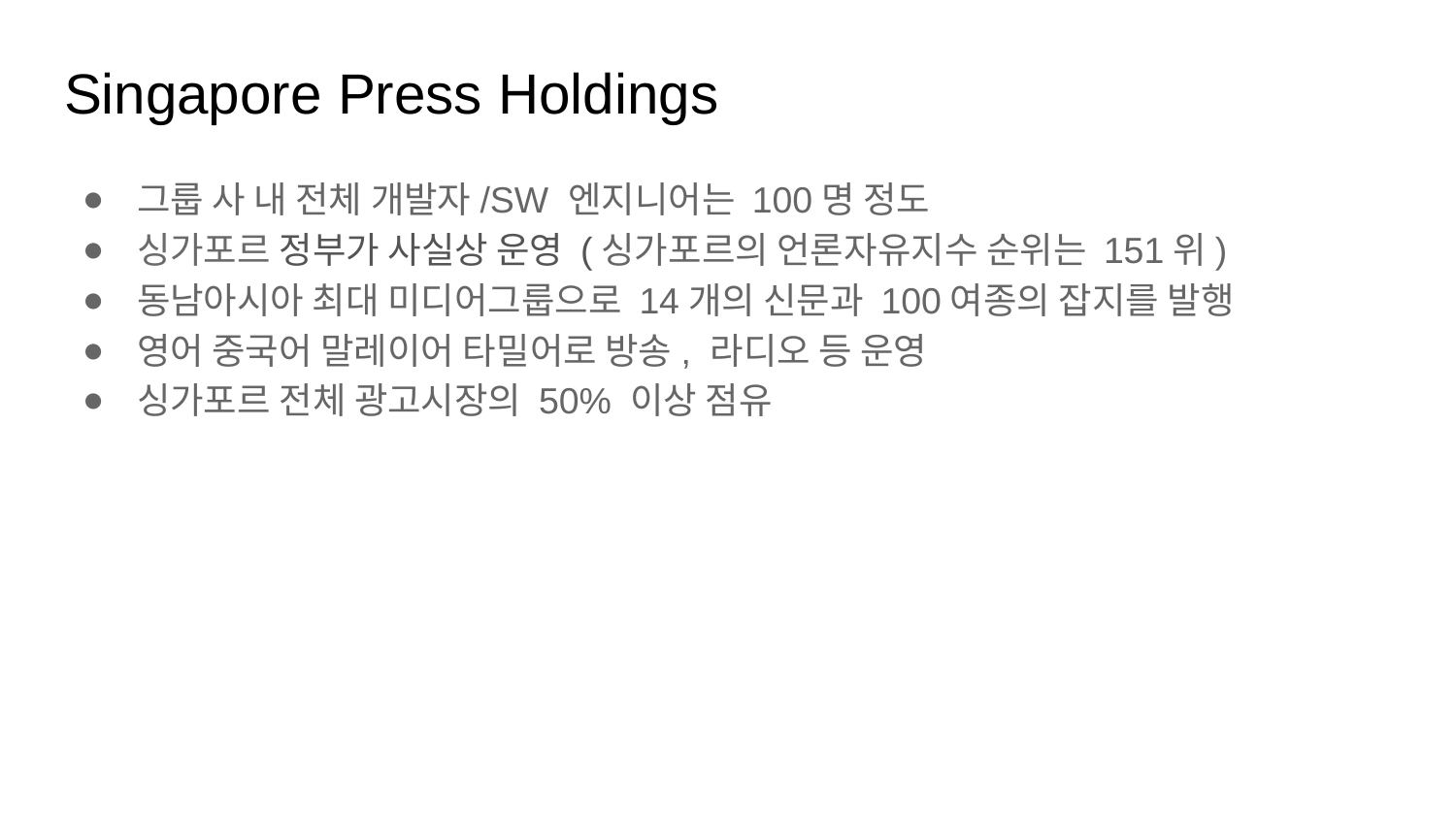

# Singapore Press Holdings
그룹 사 내 전체 개발자/SW 엔지니어는 100명 정도
싱가포르 정부가 사실상 운영 (싱가포르의 언론자유지수 순위는 151위)
동남아시아 최대 미디어그룹으로 14개의 신문과 100여종의 잡지를 발행
영어 중국어 말레이어 타밀어로 방송, 라디오 등 운영
싱가포르 전체 광고시장의 50% 이상 점유